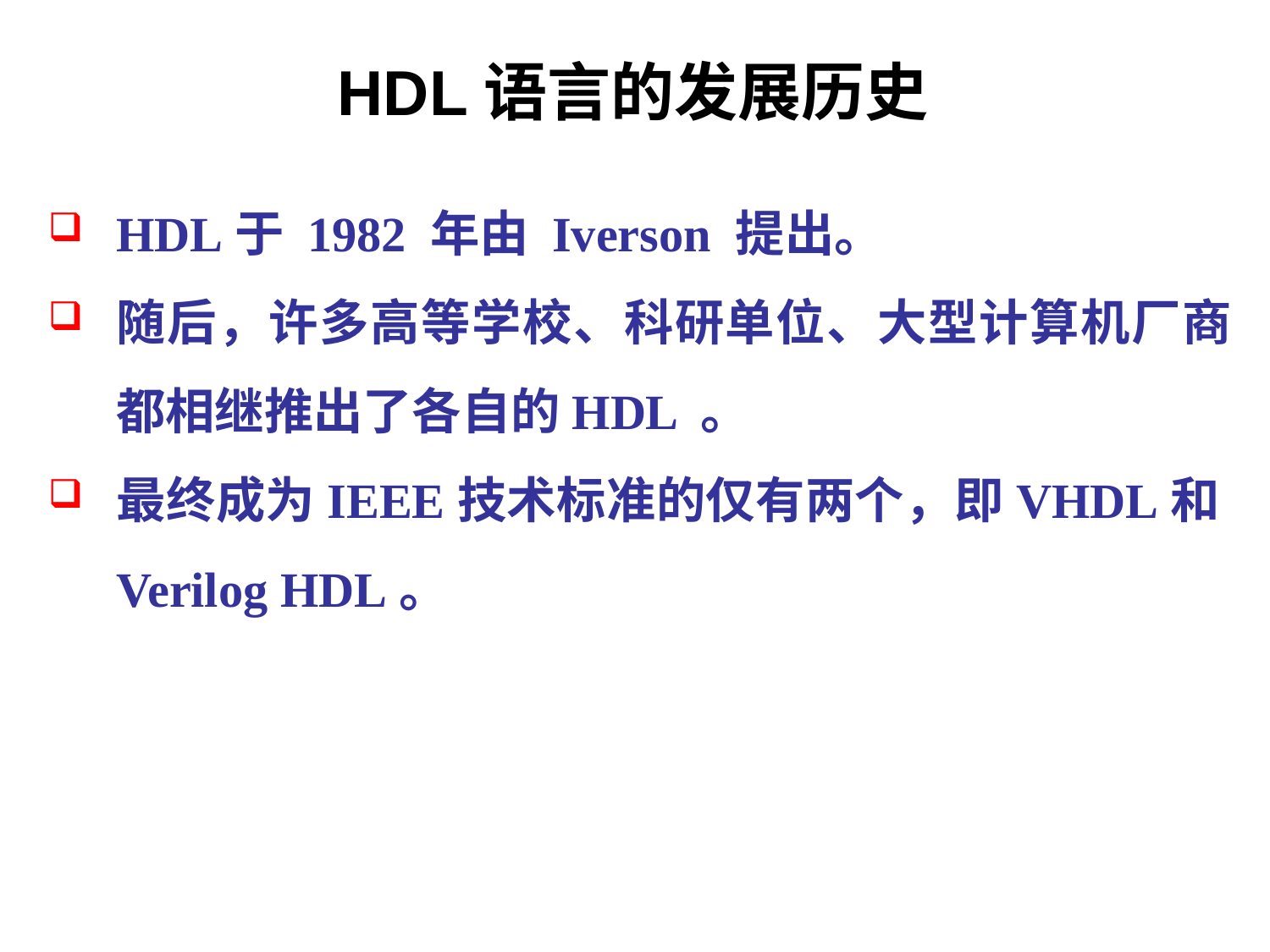

HDL语言的发展历史
HDL于 1982 年由 Iverson 提出。
随后，许多高等学校、科研单位、大型计算机厂商都相继推出了各自的HDL 。
最终成为IEEE技术标准的仅有两个，即VHDL和Verilog HDL。
21